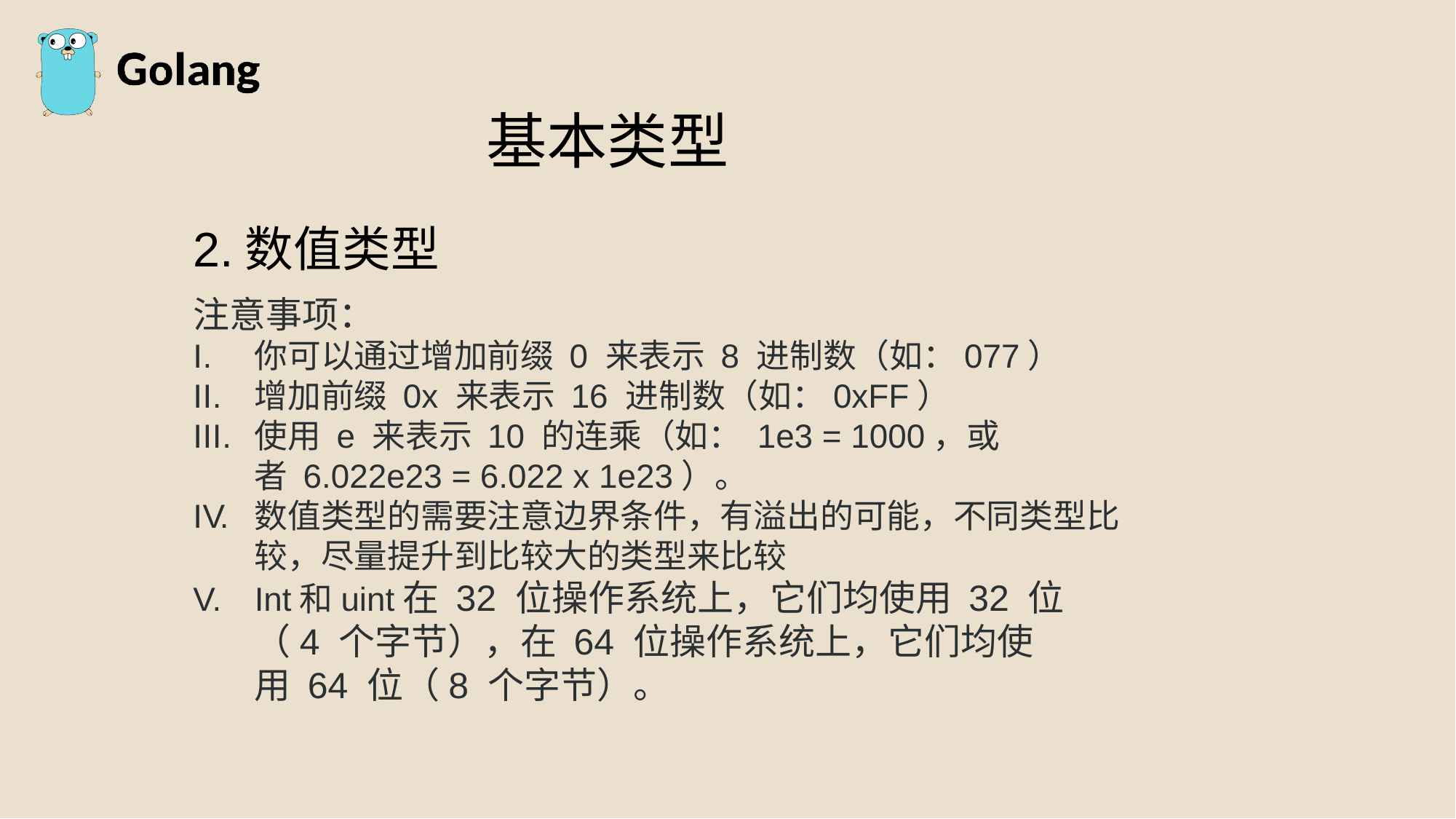

基本类型
2.数值类型
注意事项：
你可以通过增加前缀 0 来表示 8 进制数（如：077）
增加前缀 0x 来表示 16 进制数（如：0xFF）
使用 e 来表示 10 的连乘（如： 1e3 = 1000，或者 6.022e23 = 6.022 x 1e23）。
数值类型的需要注意边界条件，有溢出的可能，不同类型比较，尽量提升到比较大的类型来比较
Int和uint在 32 位操作系统上，它们均使用 32 位（4 个字节），在 64 位操作系统上，它们均使用 64 位（8 个字节）。